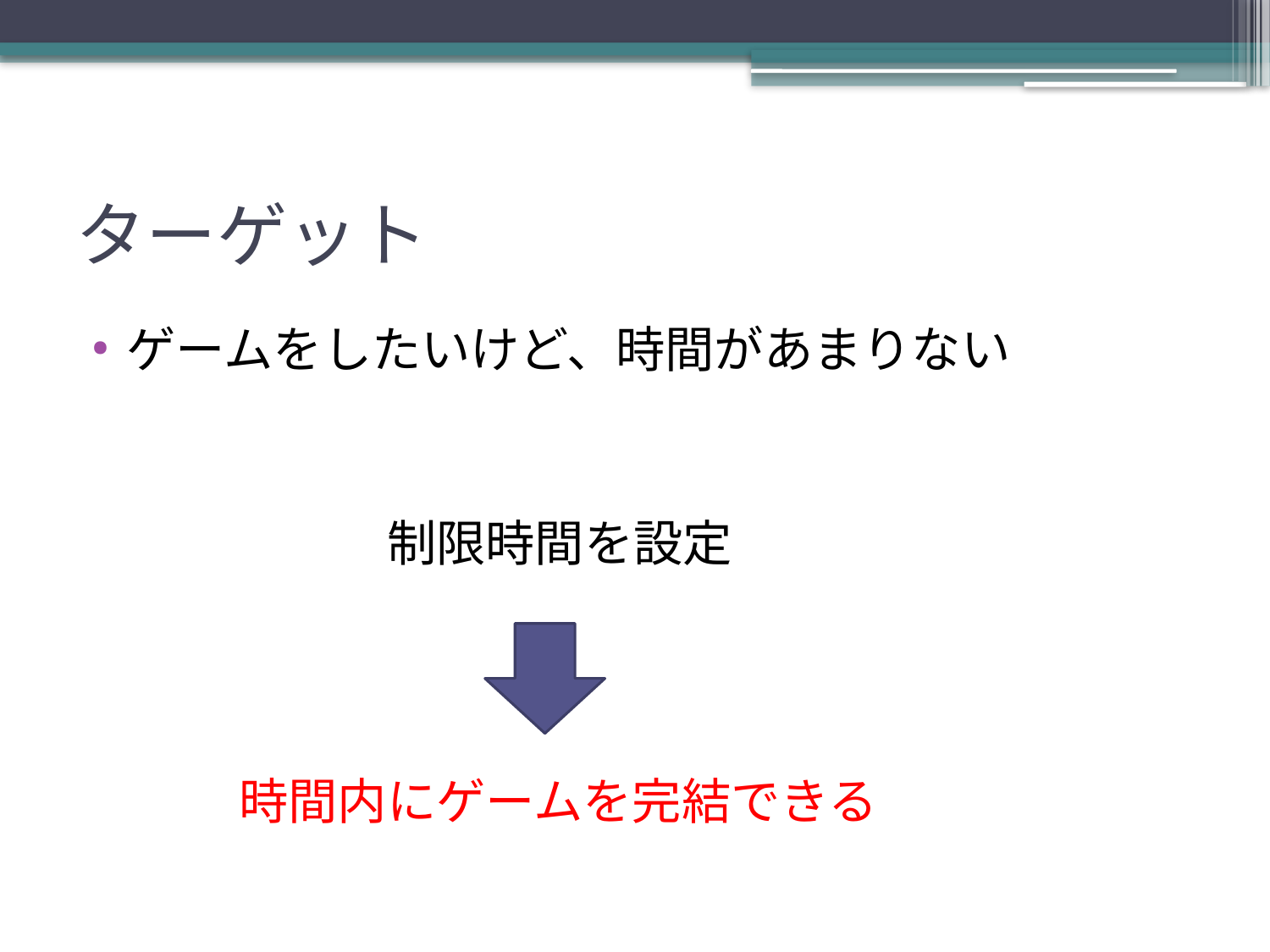

# ターゲット
ゲームをしたいけど、時間があまりない

　　　　　　制限時間を設定

　　　時間内にゲームを完結できる